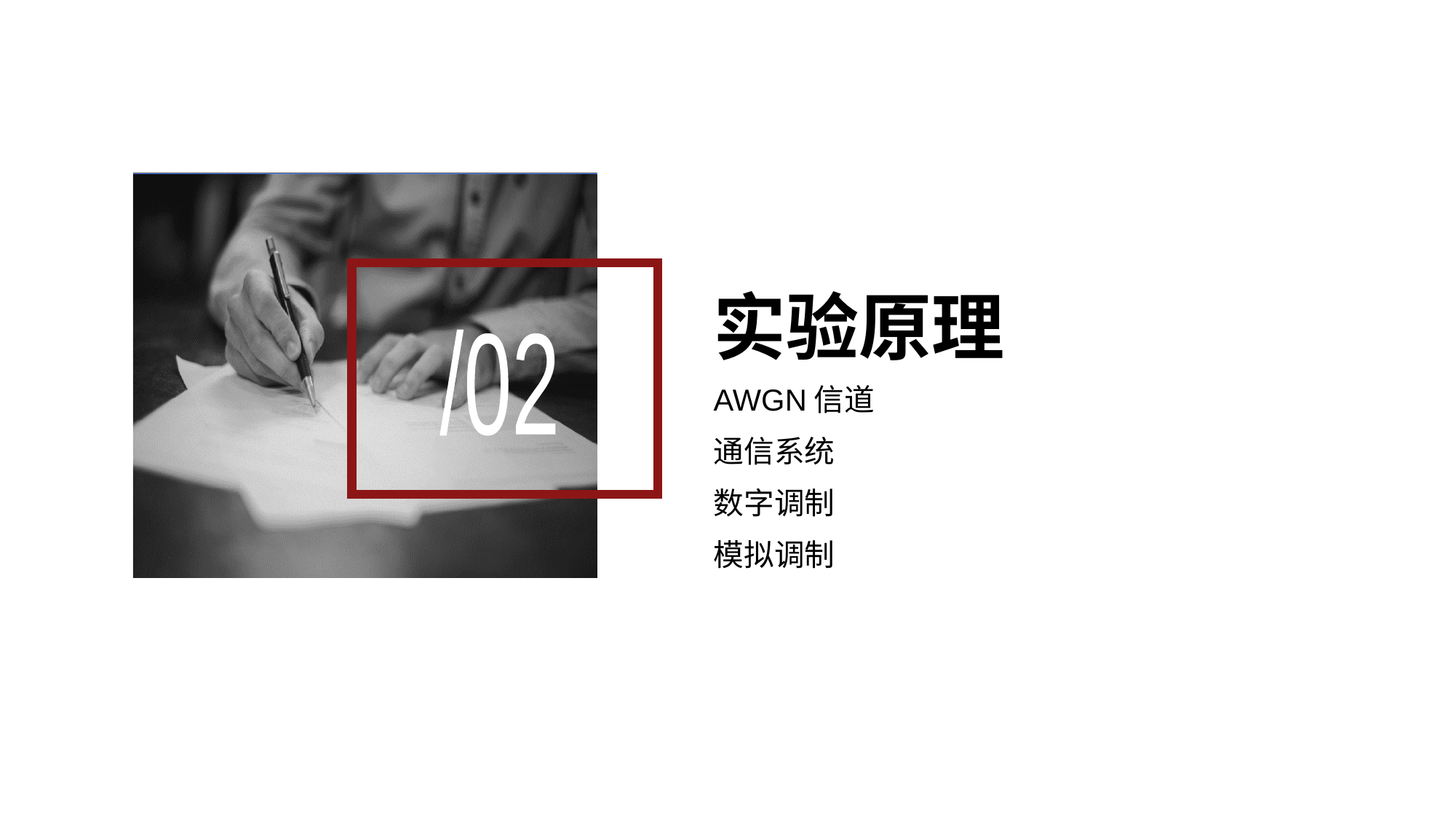

# 实验原理
/02
AWGN信道
通信系统
数字调制
模拟调制